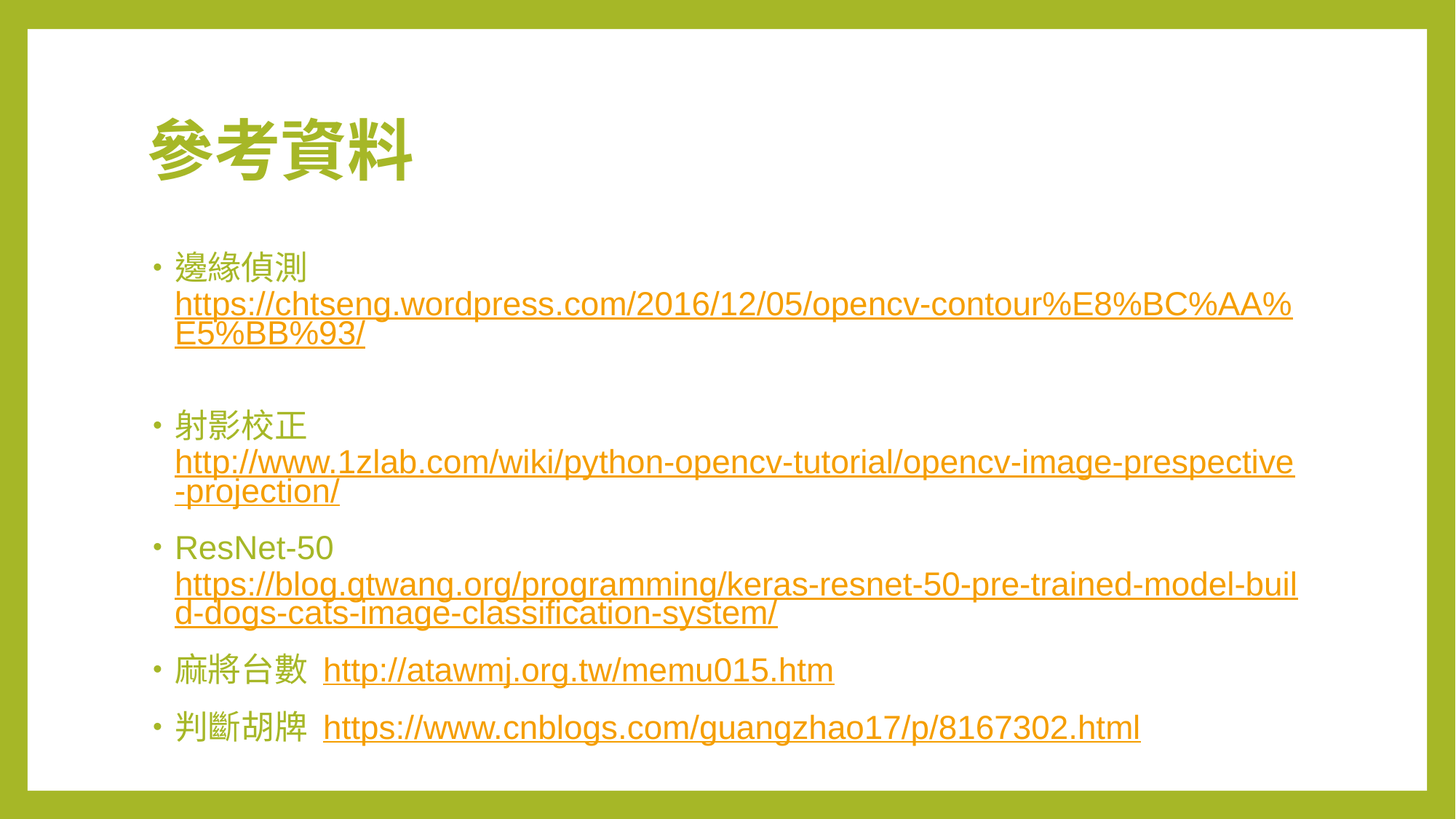

# 參考資料
邊緣偵測 https://chtseng.wordpress.com/2016/12/05/opencv-contour%E8%BC%AA%E5%BB%93/
射影校正 http://www.1zlab.com/wiki/python-opencv-tutorial/opencv-image-prespective-projection/
ResNet-50 https://blog.gtwang.org/programming/keras-resnet-50-pre-trained-model-build-dogs-cats-image-classification-system/
麻將台數 http://atawmj.org.tw/memu015.htm
判斷胡牌 https://www.cnblogs.com/guangzhao17/p/8167302.html